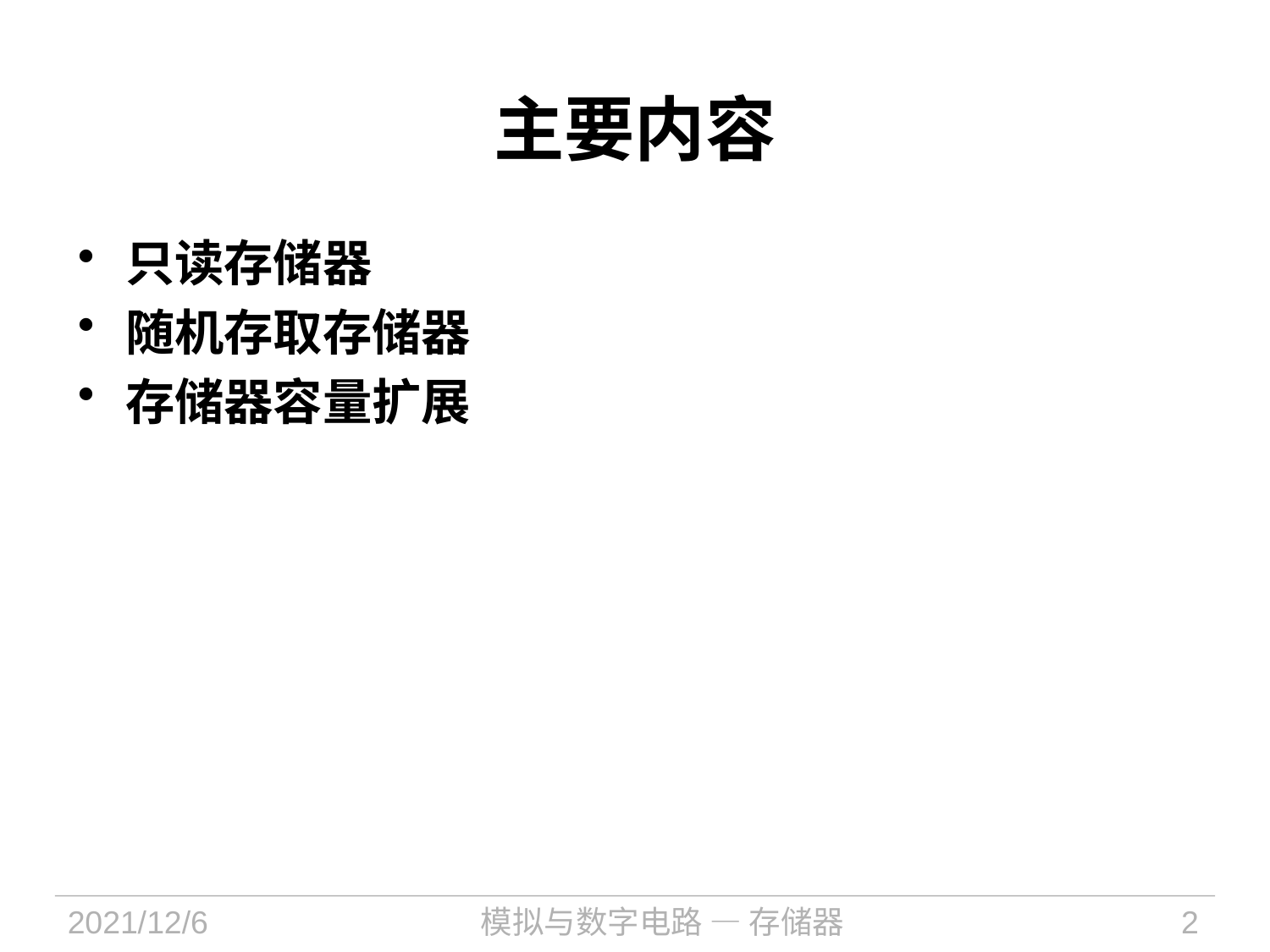

主要内容
只读存储器
随机存取存储器
存储器容量扩展
2021/12/6
模拟与数字电路 — 存储器
2